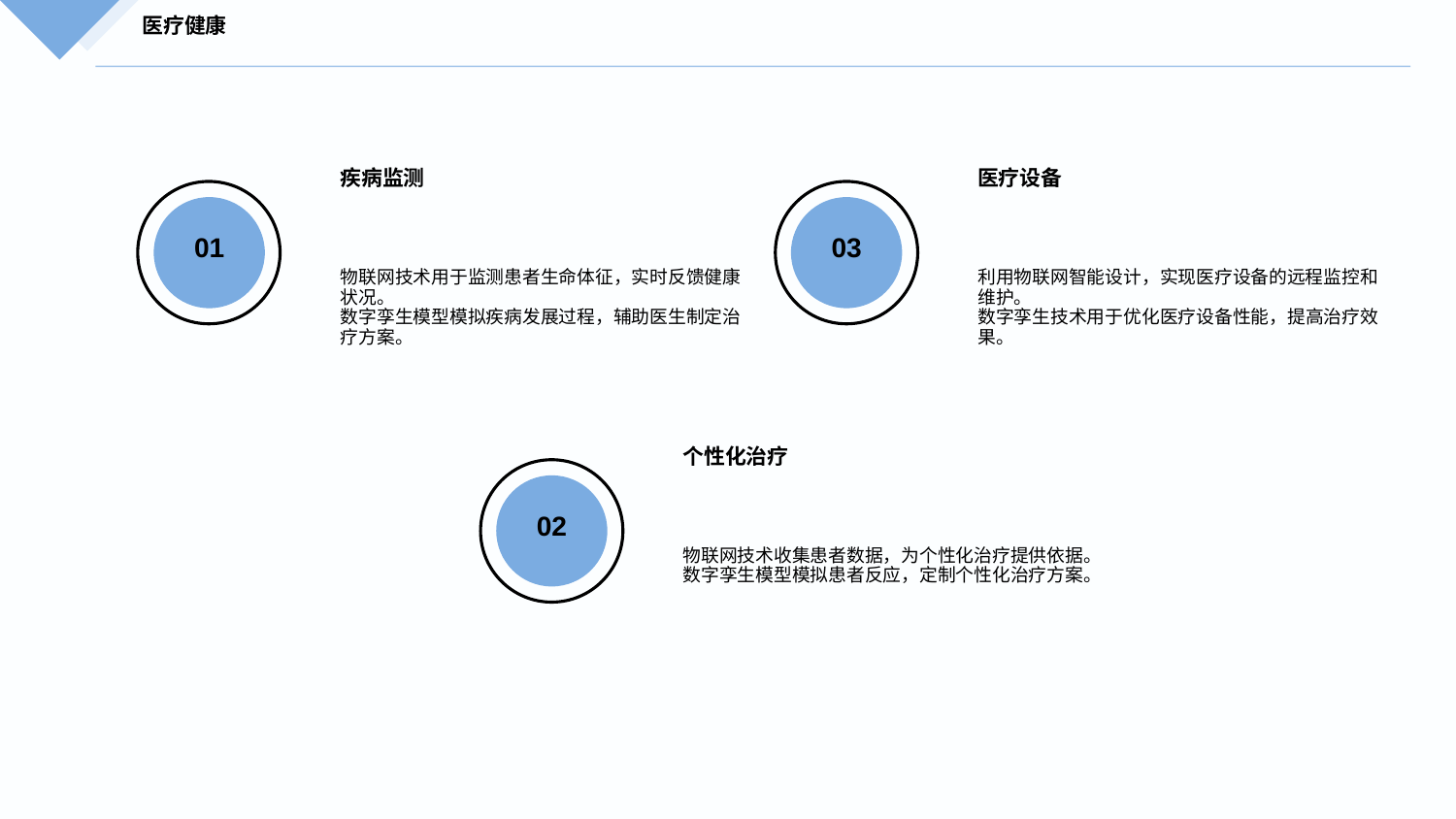

医疗健康

疾病监测

医疗设备

01
03
物联网技术用于监测患者生命体征，实时反馈健康状况。
数字孪生模型模拟疾病发展过程，辅助医生制定治疗方案。

利用物联网智能设计，实现医疗设备的远程监控和维护。
数字孪生技术用于优化医疗设备性能，提高治疗效果。

个性化治疗

02
物联网技术收集患者数据，为个性化治疗提供依据。
数字孪生模型模拟患者反应，定制个性化治疗方案。